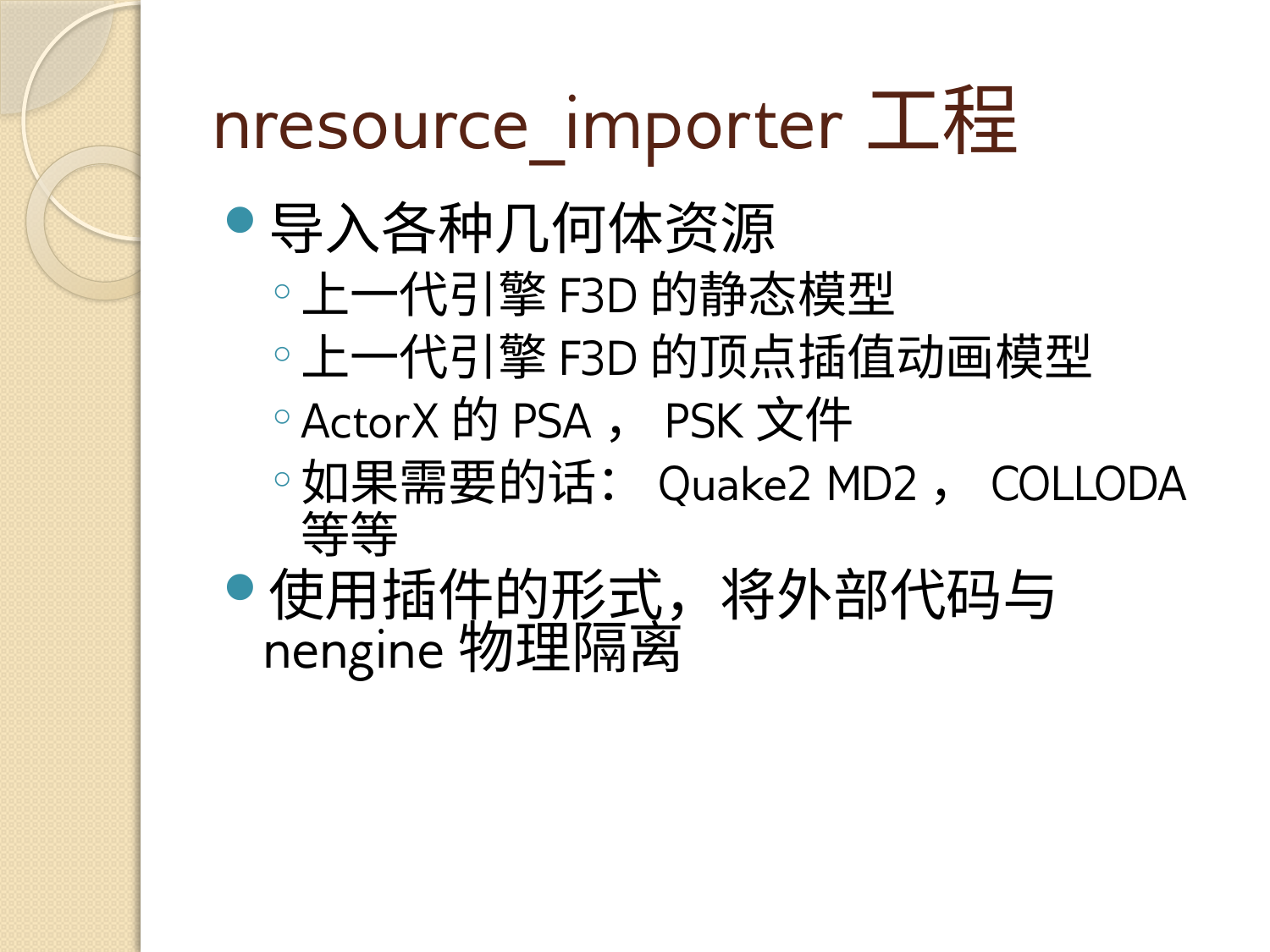

# nresource_importer工程
导入各种几何体资源
上一代引擎F3D的静态模型
上一代引擎F3D的顶点插值动画模型
ActorX的PSA，PSK文件
如果需要的话：Quake2 MD2，COLLODA等等
使用插件的形式，将外部代码与nengine物理隔离